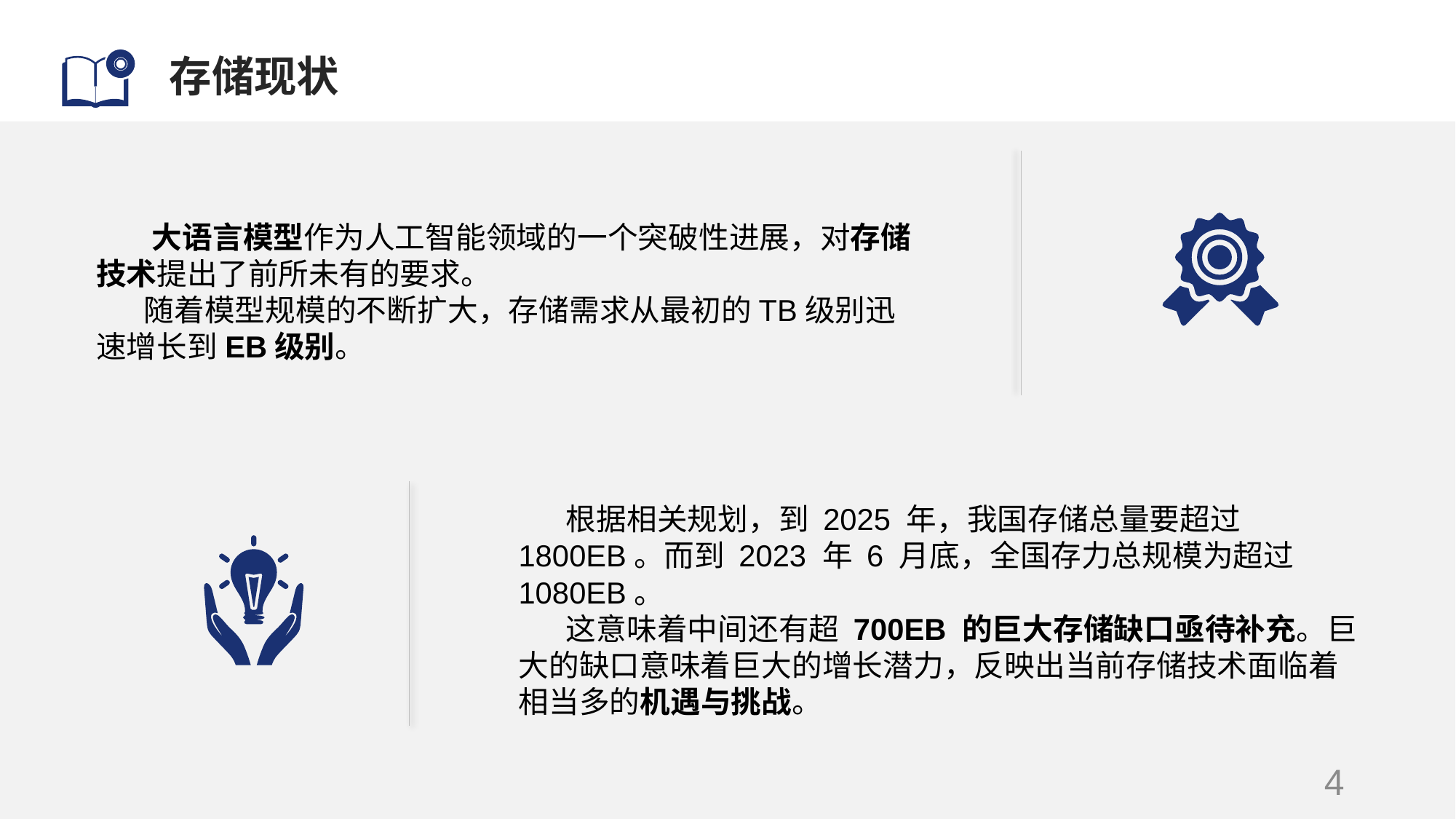

# 存储现状

       大语言模型作为人工智能领域的一个突破性进展，对存储技术提出了前所未有的要求。
      随着模型规模的不断扩大，存储需求从最初的TB级别迅速增长到EB级别。

      根据相关规划，到 2025 年，我国存储总量要超过 1800EB。而到 2023 年 6 月底，全国存力总规模为超过 1080EB。
      这意味着中间还有超 700EB 的巨大存储缺口亟待补充。巨大的缺口意味着巨大的增长潜力，反映出当前存储技术面临着相当多的机遇与挑战。

4